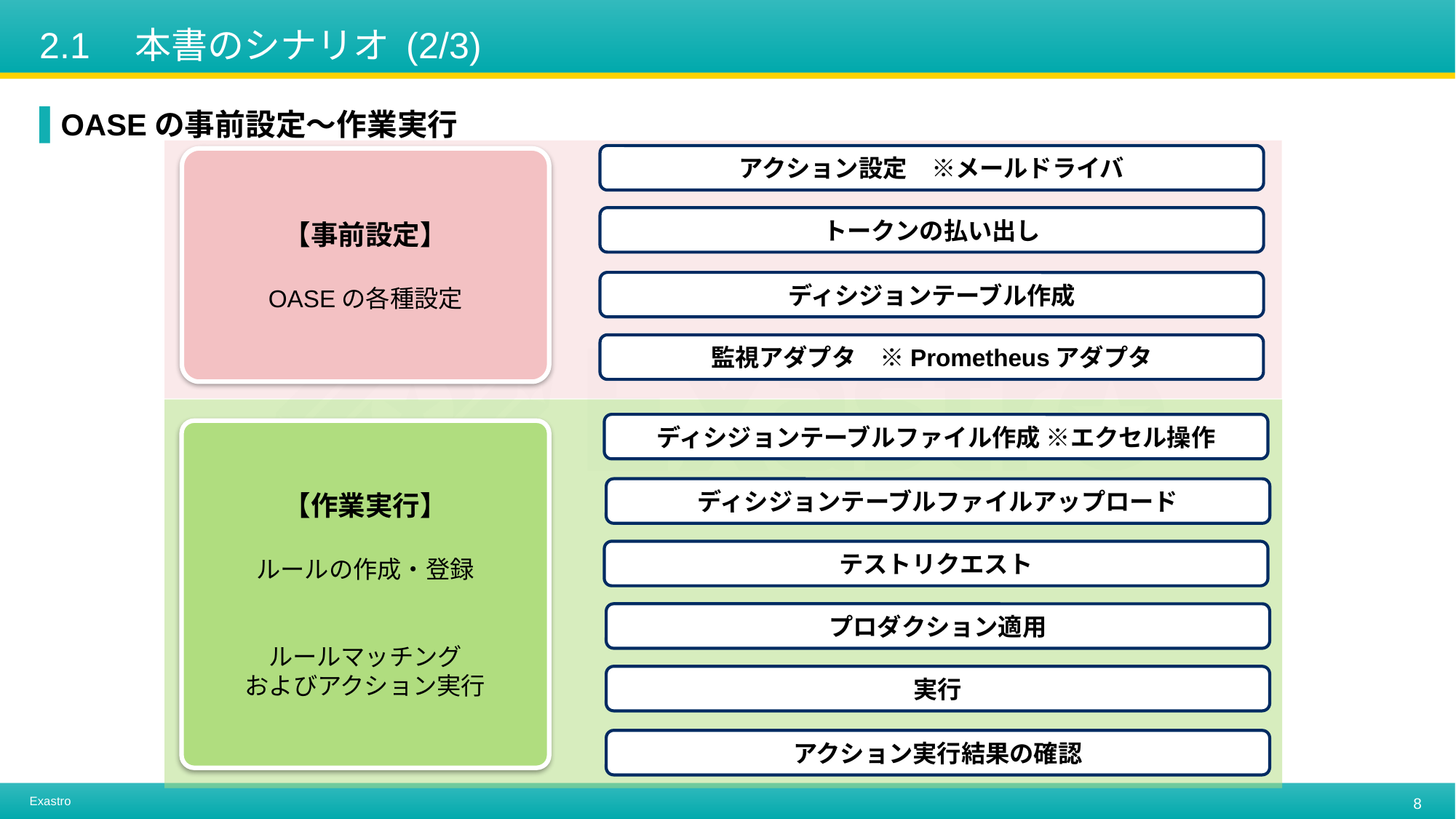

# 2.1　本書のシナリオ (2/3)
OASEの事前設定～作業実行

アクション設定　※メールドライバ
【事前設定】

OASEの各種設定
トークンの払い出し
ディシジョンテーブル作成
監視アダプタ　※Prometheusアダプタ

【作業実行】

ルールの作成・登録

ルールマッチング
およびアクション実行
ディシジョンテーブルファイル作成 ※エクセル操作
ディシジョンテーブルファイルアップロード
テストリクエスト
プロダクション適用
実行
アクション実行結果の確認